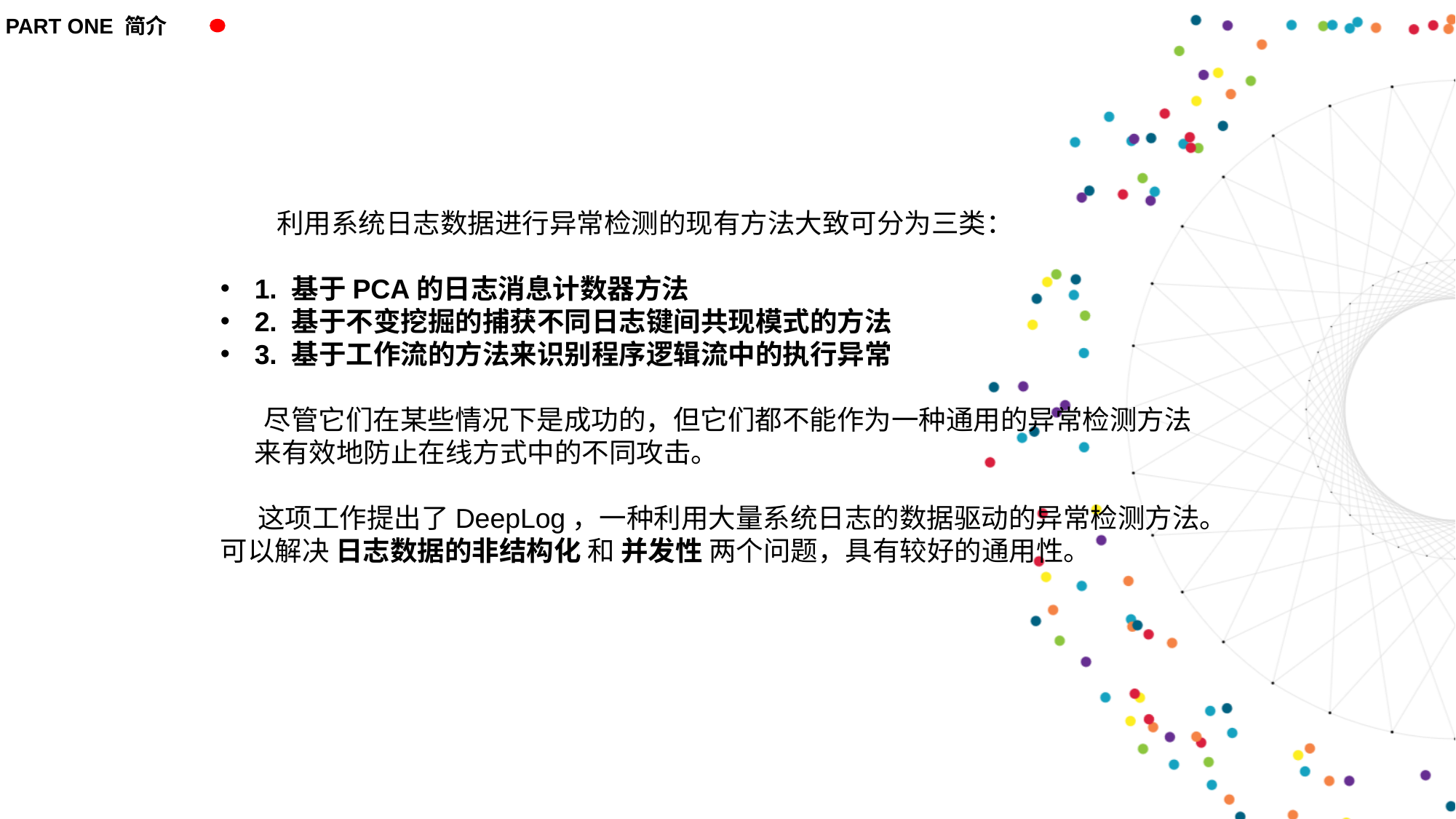

PART ONE 简介

        利用系统日志数据进行异常检测的现有方法大致可分为三类：

1. 基于PCA的日志消息计数器方法
2. 基于不变挖掘的捕获不同日志键间共现模式的方法
3. 基于工作流的方法来识别程序逻辑流中的执行异常

      尽管它们在某些情况下是成功的，但它们都不能作为一种通用的异常检测方法来有效地防止在线方式中的不同攻击。

     这项工作提出了DeepLog，一种利用大量系统日志的数据驱动的异常检测方法。
可以解决 日志数据的非结构化 和 并发性 两个问题，具有较好的通用性。